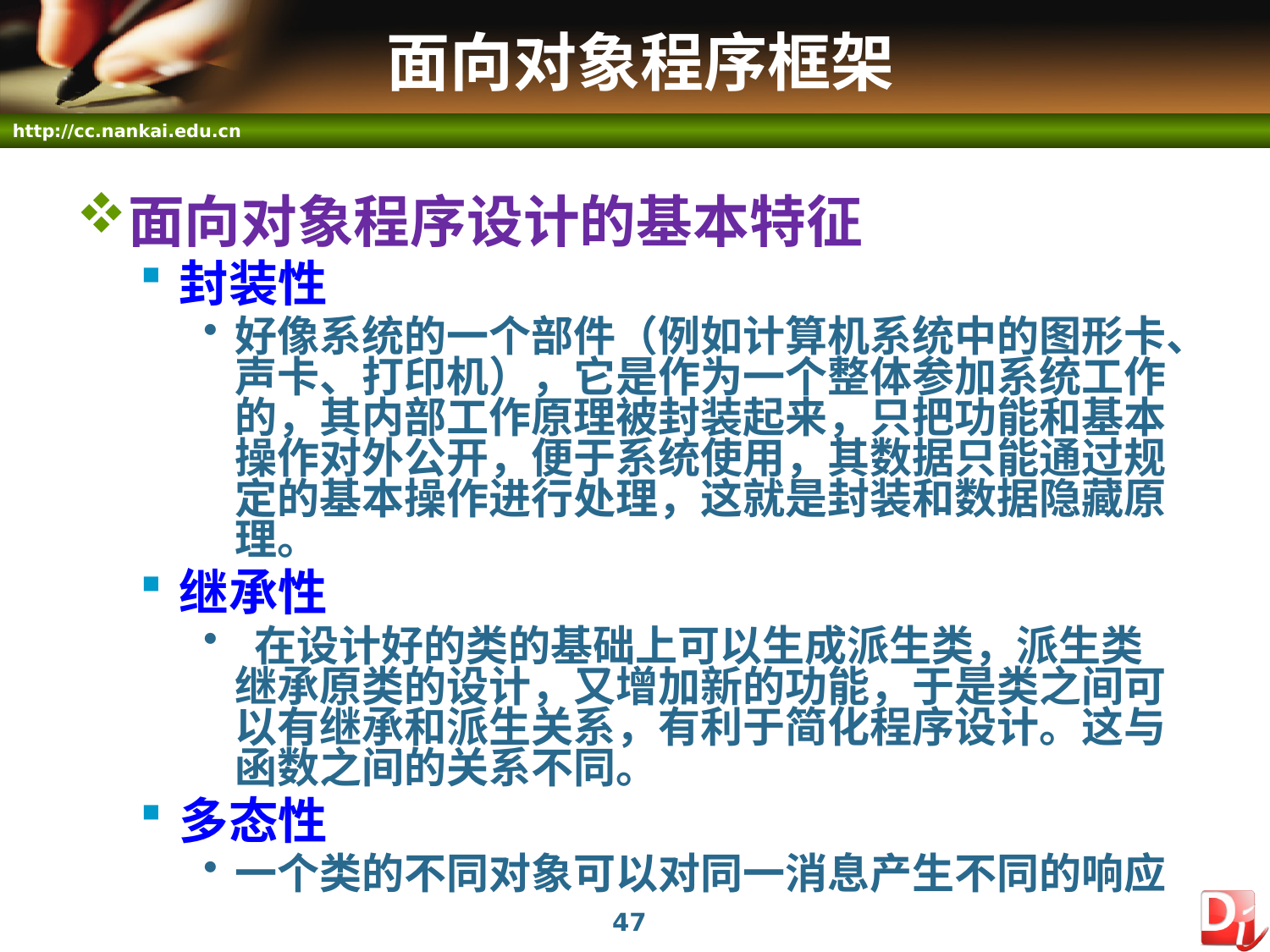

# 面向对象程序框架
面向对象程序设计的基本特征
封装性
好像系统的一个部件（例如计算机系统中的图形卡、声卡、打印机），它是作为一个整体参加系统工作的，其内部工作原理被封装起来，只把功能和基本操作对外公开，便于系统使用，其数据只能通过规定的基本操作进行处理，这就是封装和数据隐藏原理。
继承性
 在设计好的类的基础上可以生成派生类，派生类继承原类的设计，又增加新的功能，于是类之间可以有继承和派生关系，有利于简化程序设计。这与函数之间的关系不同。
多态性
一个类的不同对象可以对同一消息产生不同的响应
47